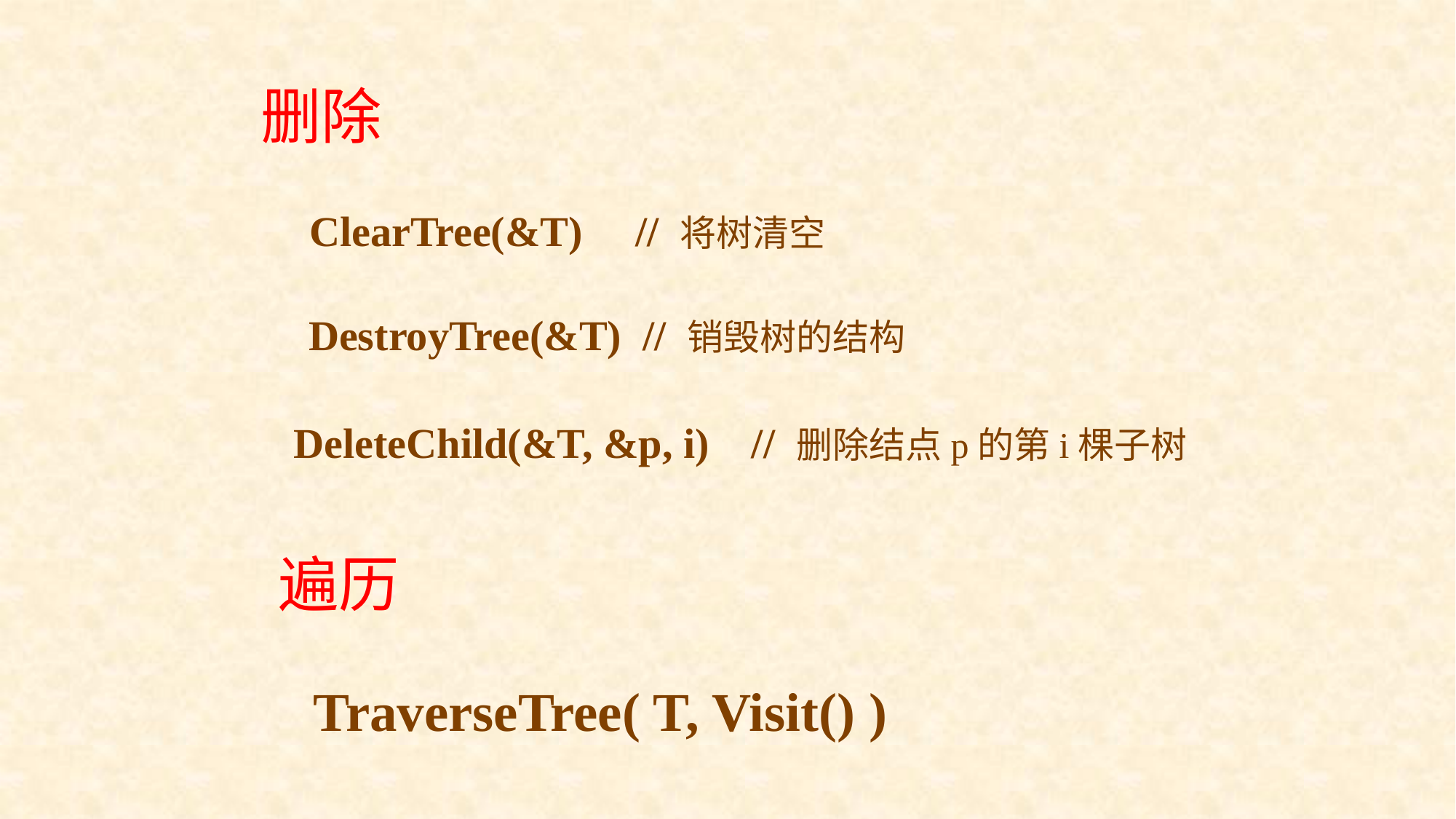

删除
ClearTree(&T)     // 将树清空
DestroyTree(&T)  // 销毁树的结构
DeleteChild(&T, &p, i)    // 删除结点p的第i棵子树
遍历
TraverseTree( T, Visit() )